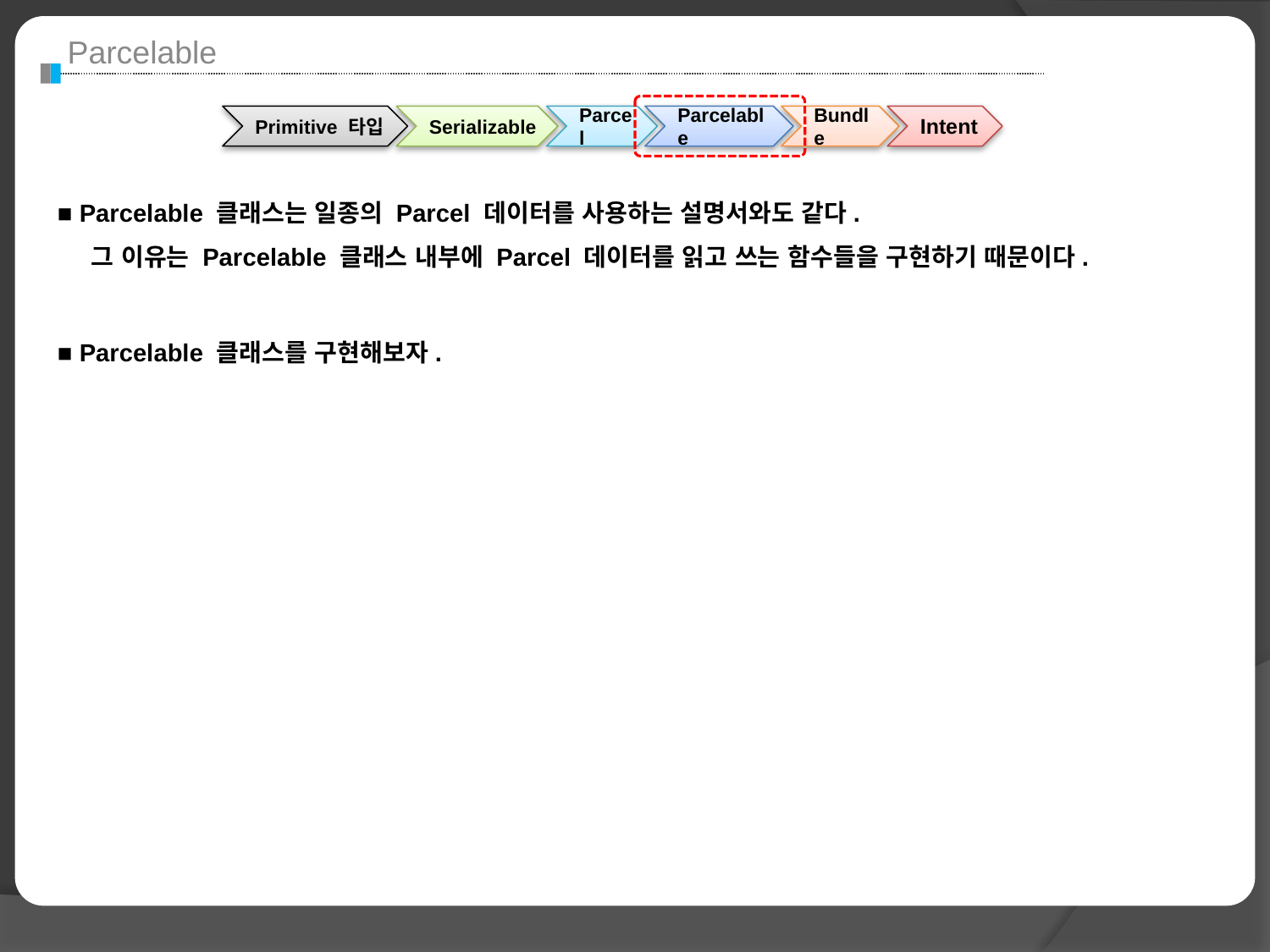

Parcelable

Primitive 타입
Serializable
Parcel
Parcelable
Bundle
Intent
■ Parcelable 클래스는 일종의 Parcel 데이터를 사용하는 설명서와도 같다.
    그 이유는 Parcelable 클래스 내부에 Parcel 데이터를 읽고 쓰는 함수들을 구현하기 때문이다.
■ Parcelable 클래스를 구현해보자.